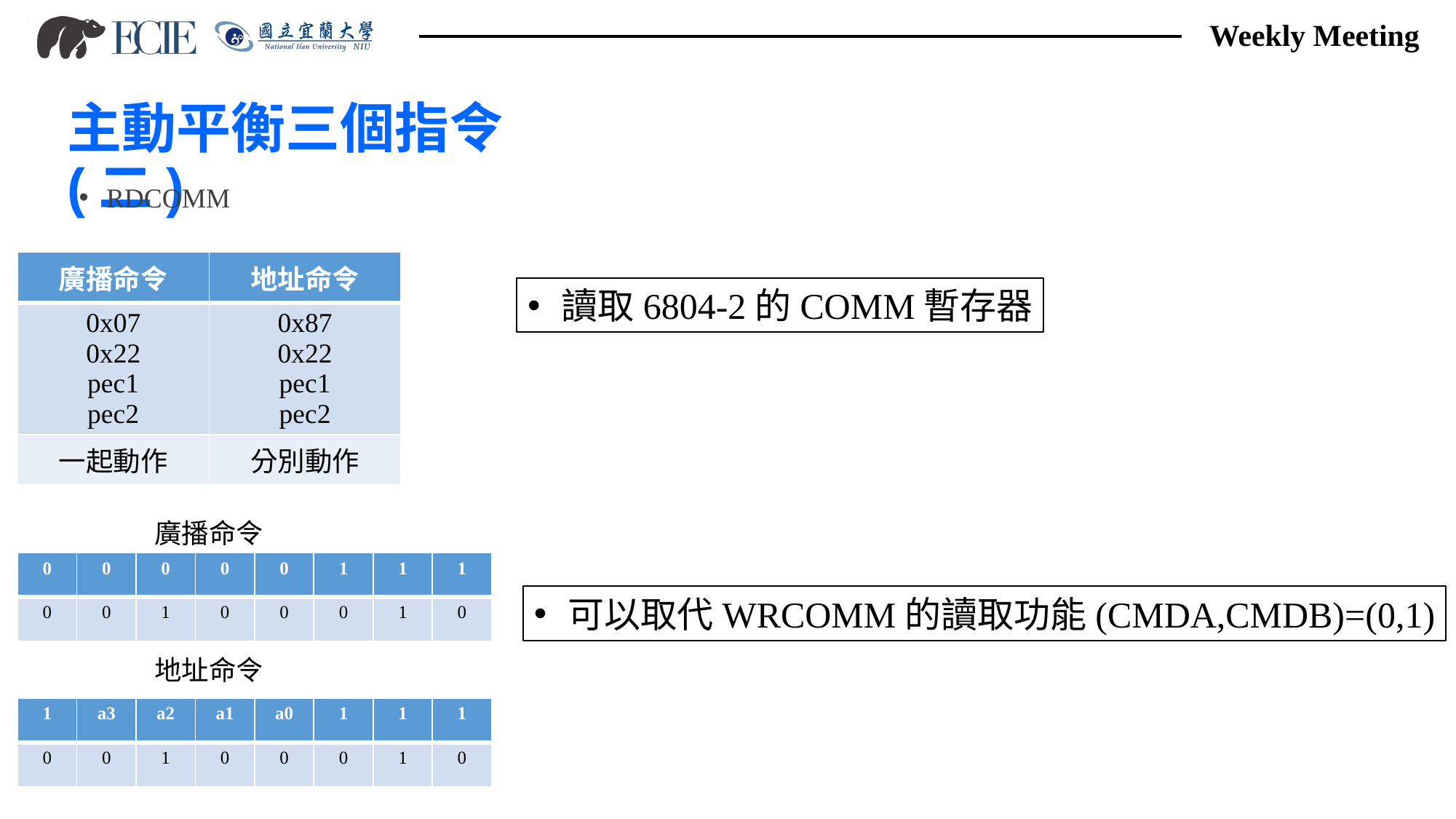

主動平衡三個指令(二)
RDCOMM
| 廣播命令 | 地址命令 |
| --- | --- |
| 0x07 0x22 pec1 pec2 | 0x87 0x22 pec1 pec2 |
| 一起動作 | 分別動作 |
讀取6804-2的COMM暫存器
廣播命令
地址命令
| 0 | 0 | 0 | 0 | 0 | 1 | 1 | 1 |
| --- | --- | --- | --- | --- | --- | --- | --- |
| 0 | 0 | 1 | 0 | 0 | 0 | 1 | 0 |
可以取代WRCOMM的讀取功能(CMDA,CMDB)=(0,1)
| 1 | a3 | a2 | a1 | a0 | 1 | 1 | 1 |
| --- | --- | --- | --- | --- | --- | --- | --- |
| 0 | 0 | 1 | 0 | 0 | 0 | 1 | 0 |